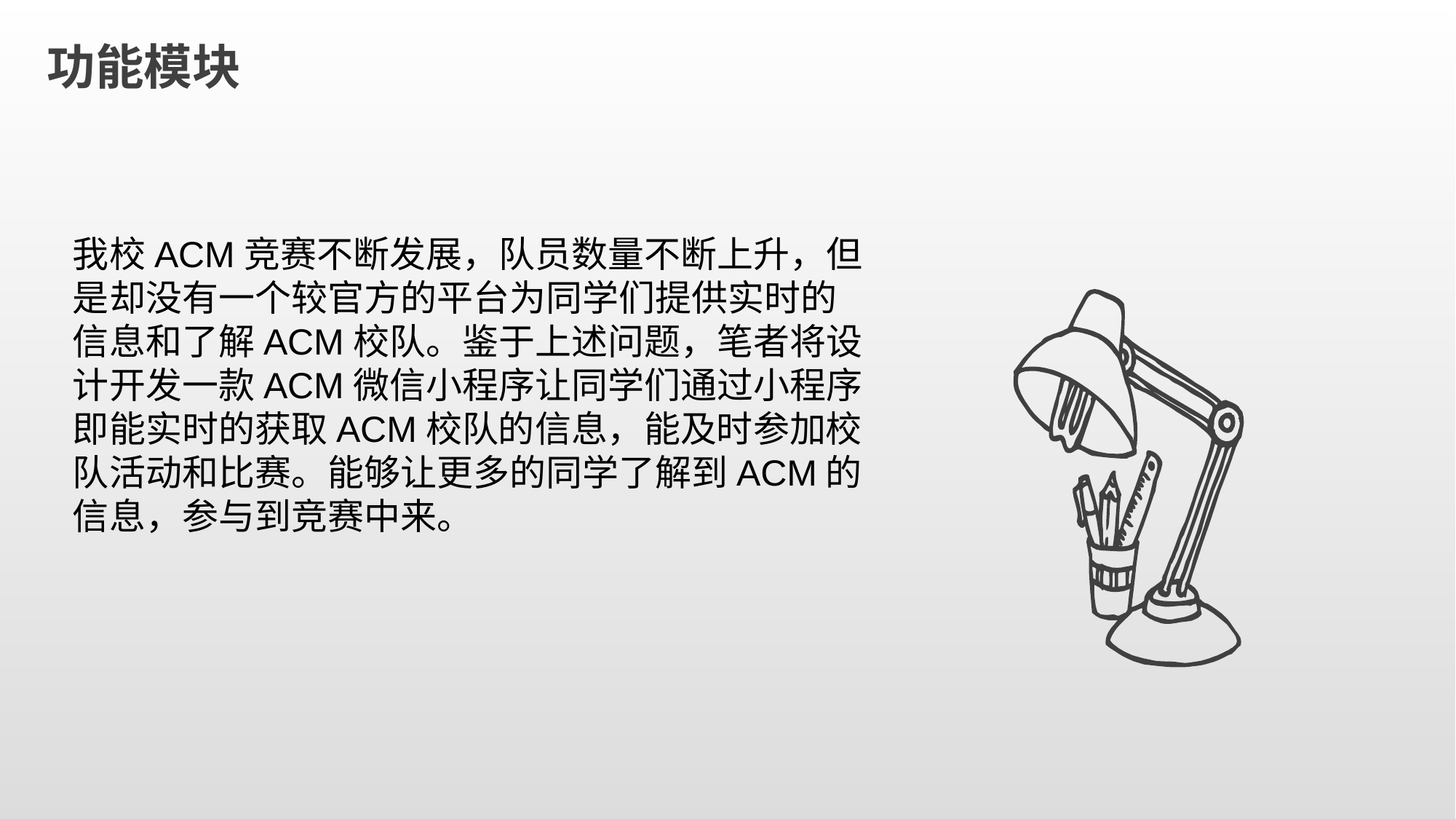

功能模块
我校ACM竞赛不断发展，队员数量不断上升，但是却没有一个较官方的平台为同学们提供实时的信息和了解ACM校队。鉴于上述问题，笔者将设计开发一款ACM微信小程序让同学们通过小程序即能实时的获取ACM校队的信息，能及时参加校队活动和比赛。能够让更多的同学了解到ACM的信息，参与到竞赛中来。